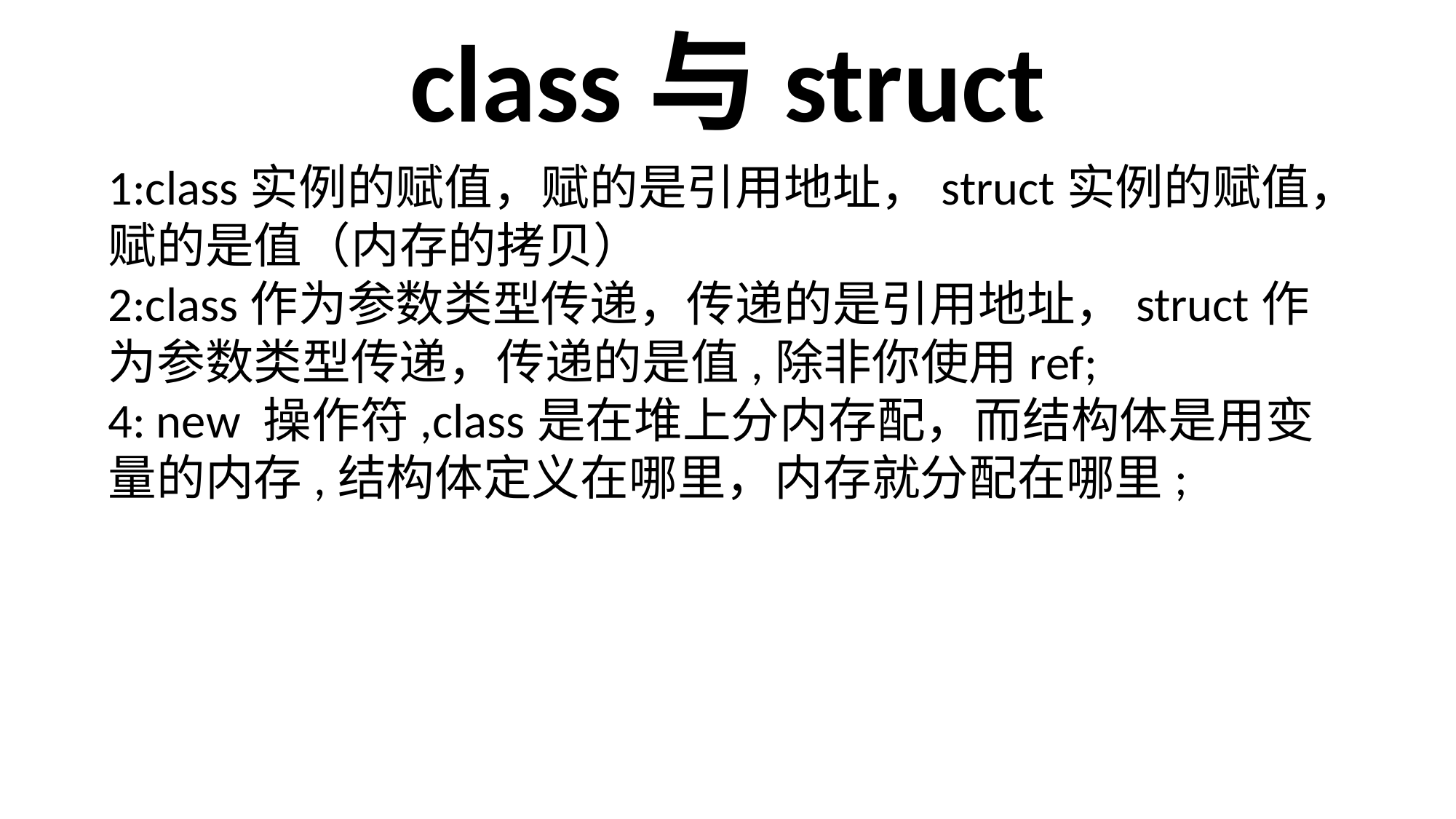

class与struct
1:class实例的赋值，赋的是引用地址，struct实例的赋值，赋的是值（内存的拷贝）
2:class作为参数类型传递，传递的是引用地址，struct作为参数类型传递，传递的是值,除非你使用ref;
4: new 操作符,class是在堆上分内存配，而结构体是用变量的内存,结构体定义在哪里，内存就分配在哪里;
3